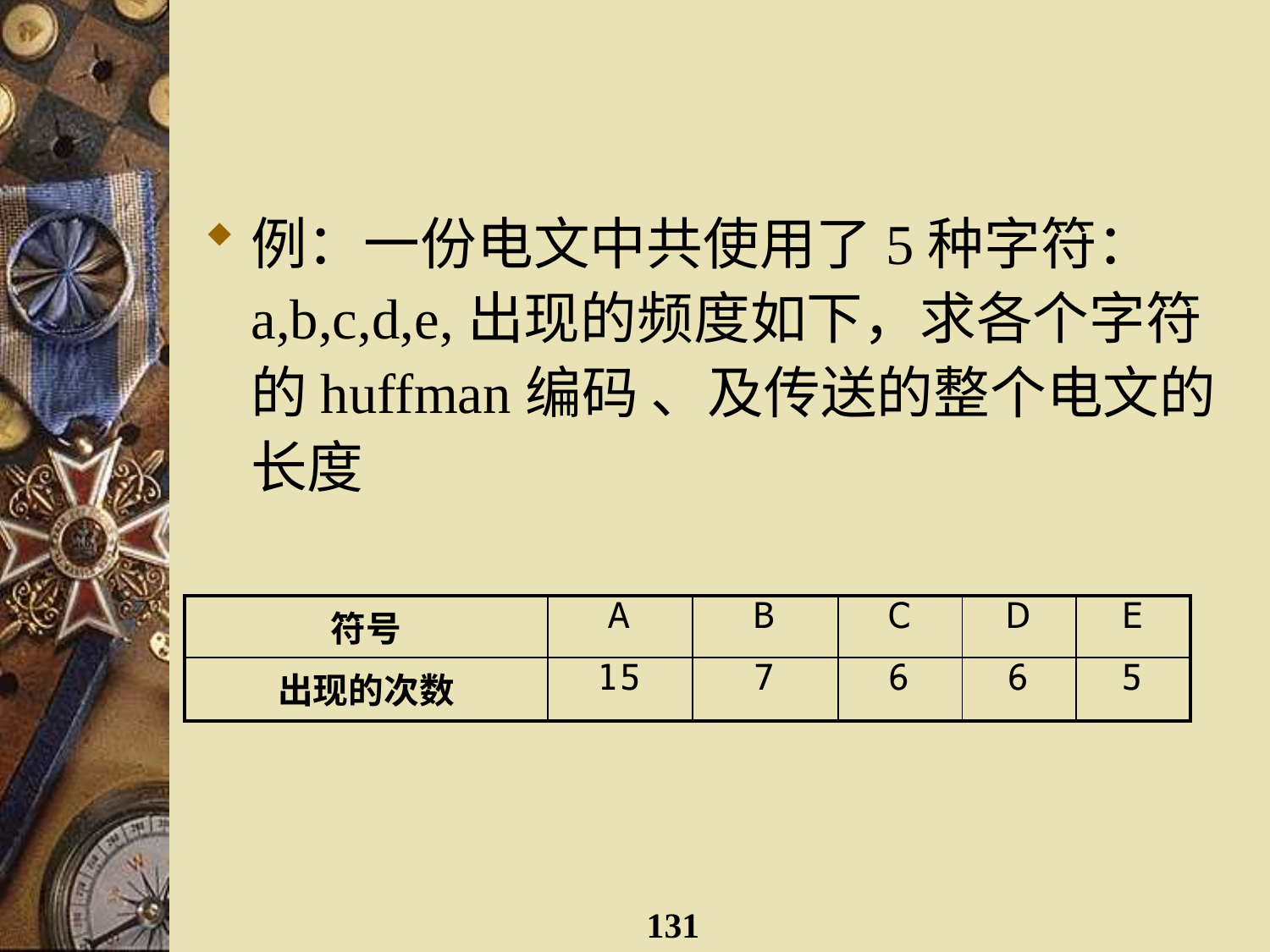

#
例：一份电文中共使用了5种字符：a,b,c,d,e,出现的频度如下，求各个字符的huffman编码 、及传送的整个电文的长度
| 符号 | A | B | C | D | E |
| --- | --- | --- | --- | --- | --- |
| 出现的次数 | 15 | 7 | 6 | 6 | 5 |